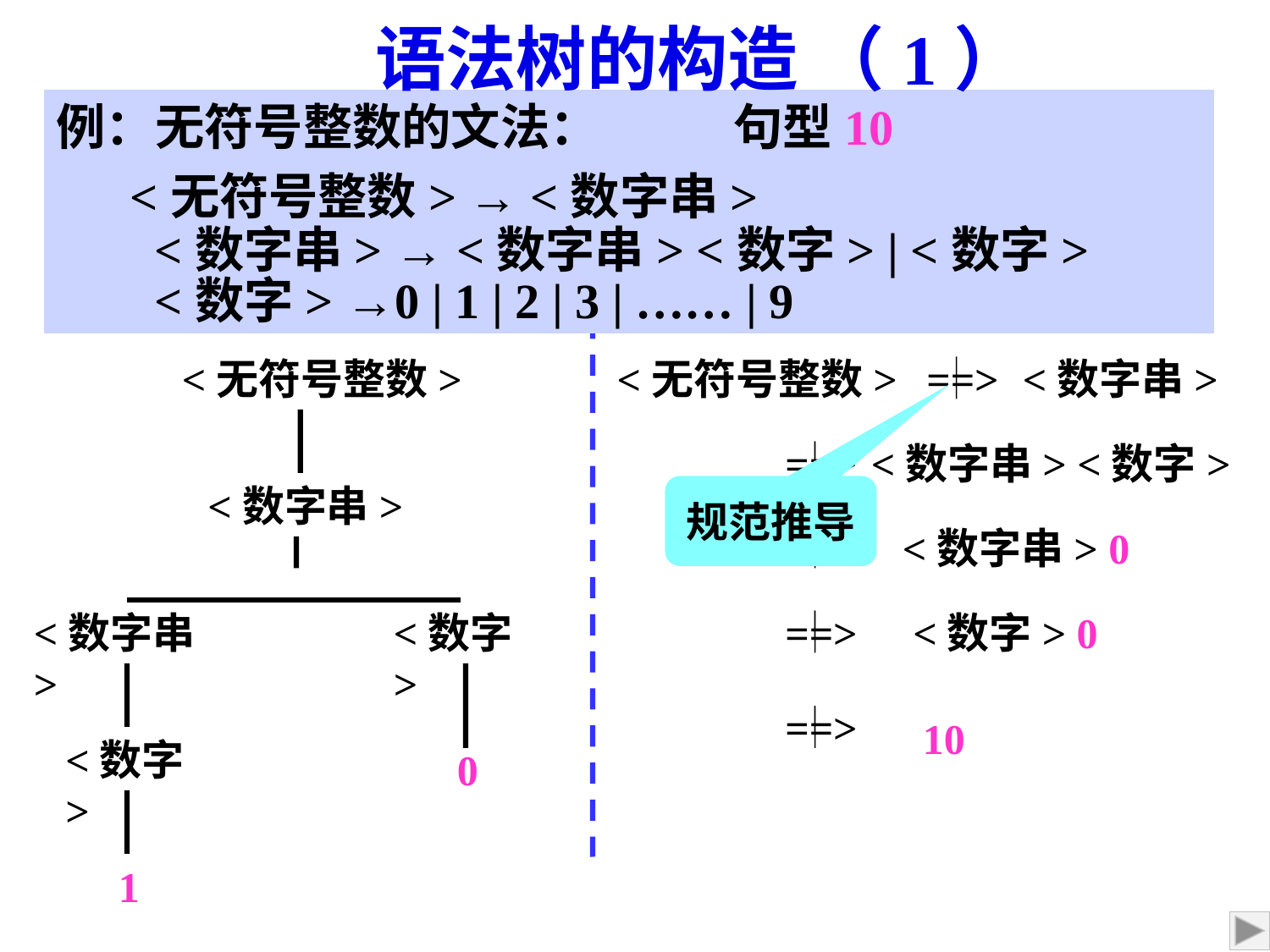

语法树的构造 （1）
例：无符号整数的文法：            句型10
      <无符号整数> → <数字串>
        <数字串> → <数字串> <数字> | <数字>
        <数字> →0 | 1 | 2 | 3 | …… | 9

<无符号整数>
==>

<数字串>

<数字串>
<无符号整数>
==>

<数字串> <数字>

<数字串>
<数字>
规范推导
==>

<数字串> 0

0
==>

<数字> 0

<数字>
==>

10

1